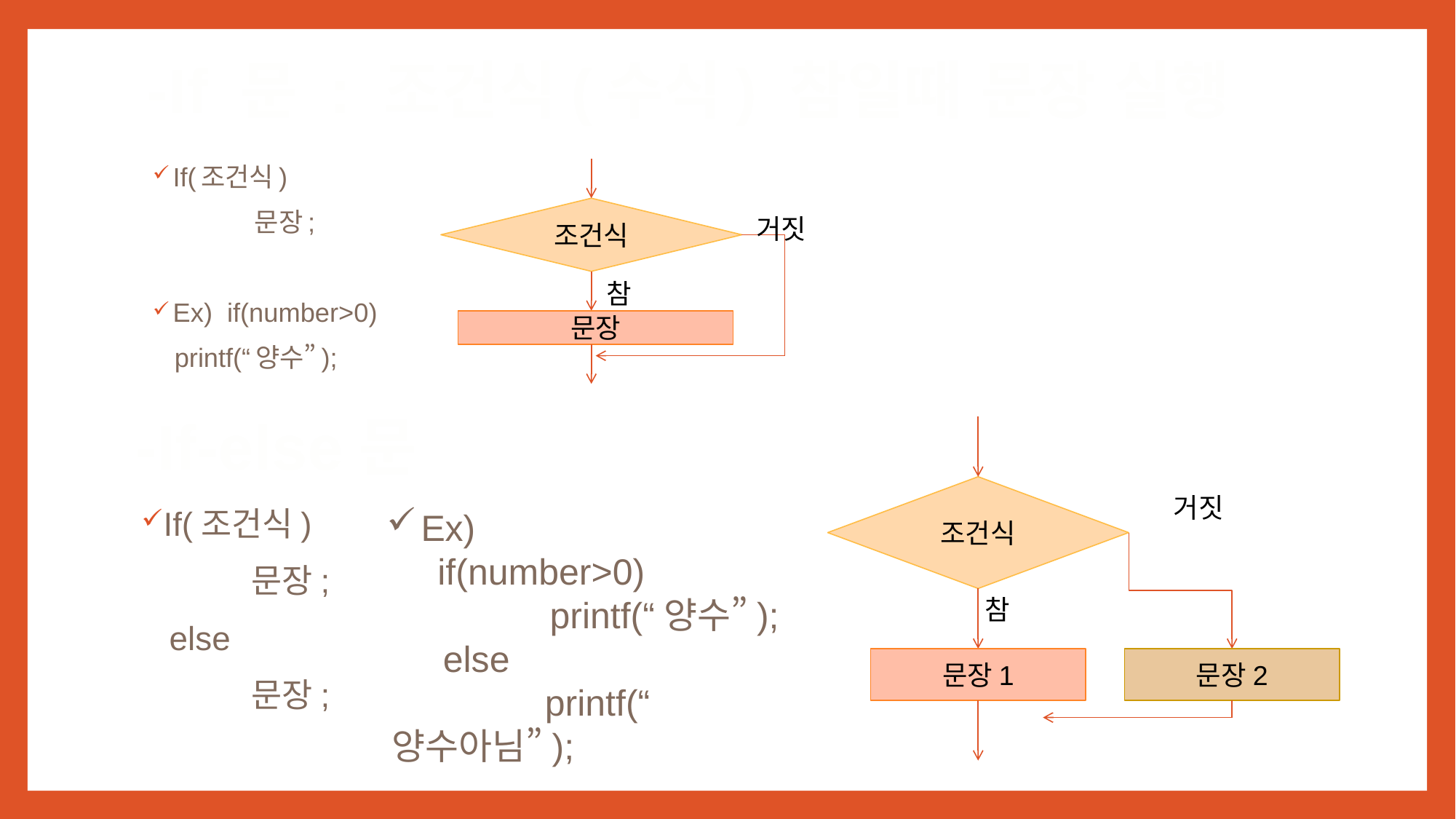

# -If 문 : 조건식(수식) 참일때 문장 실행
If(조건식)
             문장;

Ex)  if(number>0)
   printf(“양수”);
조건식
거짓
참
문장
-If-else문
조건식
거짓
참
문장1
문장2
Ex)
     if(number>0)
                printf(“양수”);
     else
               printf(“양수아님”);
If(조건식)
           문장;
   else
           문장;